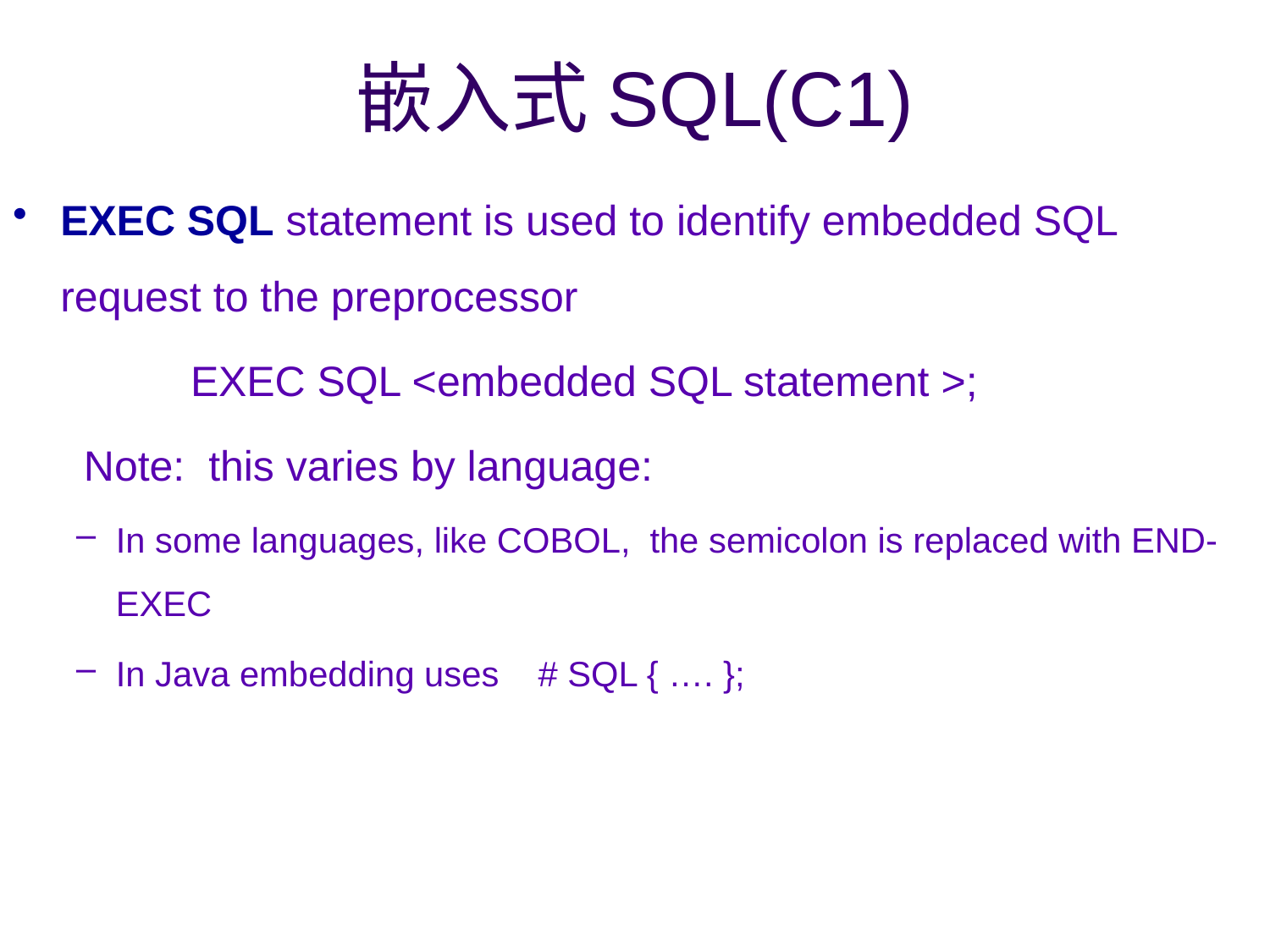

# 嵌入式SQL(C1)
EXEC SQL statement is used to identify embedded SQL request to the preprocessor
               EXEC SQL <embedded SQL statement >;
      Note:  this varies by language:
In some languages, like COBOL,  the semicolon is replaced with END-EXEC
In Java embedding uses    # SQL { …. };